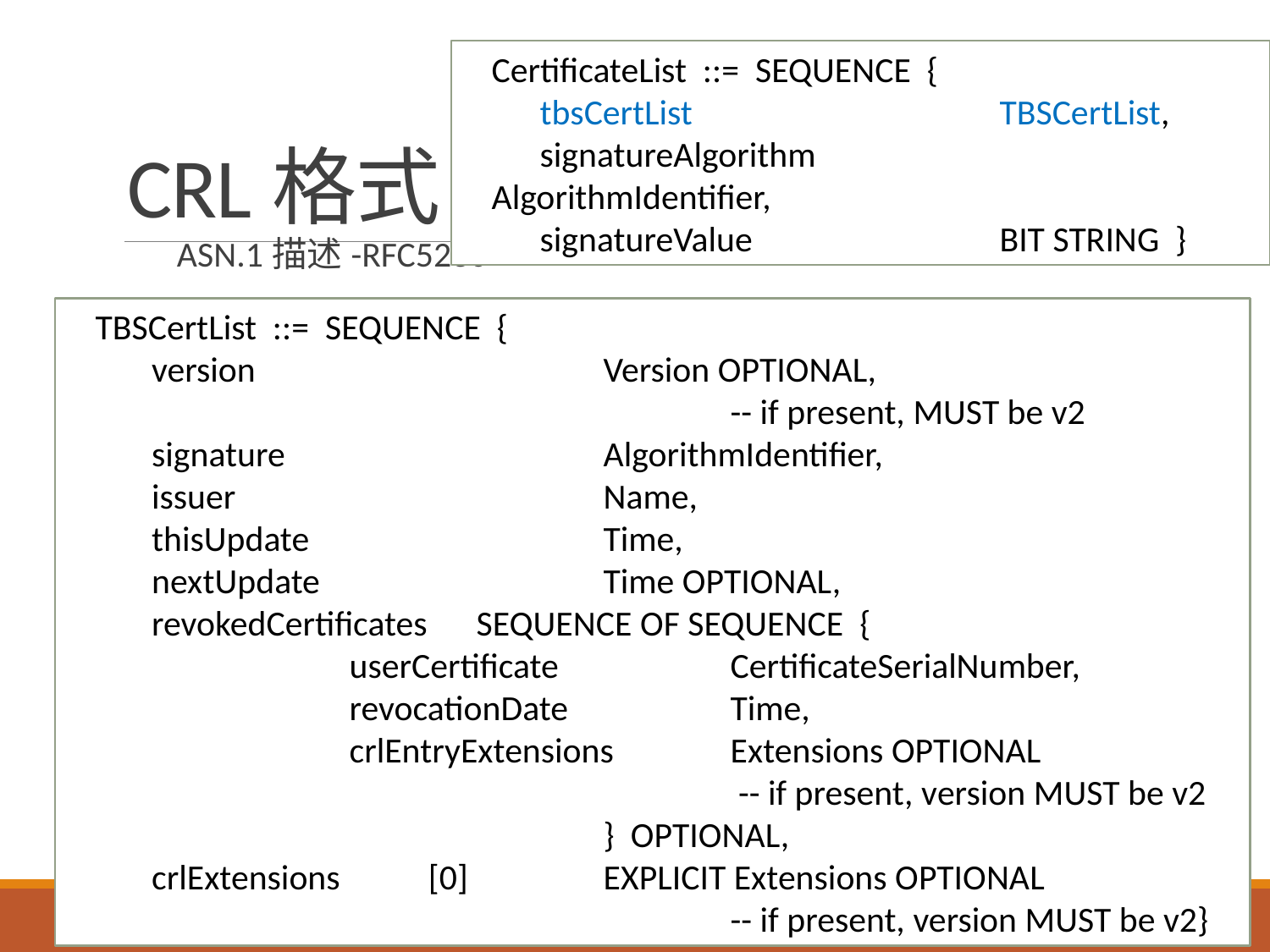

# CRL格式
CertificateList  ::=  SEQUENCE  {
      tbsCertList          		TBSCertList,
      signatureAlgorithm   		AlgorithmIdentifier,
      signatureValue       		BIT STRING  }
ASN.1描述-RFC5280
TBSCertList  ::=  SEQUENCE  {
       version                 		Version OPTIONAL,
					-- if present, MUST be v2
       signature                		AlgorithmIdentifier,
       issuer                  		Name,
       thisUpdate              		Time,
       nextUpdate              		Time OPTIONAL,
       revokedCertificates     	SEQUENCE OF SEQUENCE  {
		userCertificate         	CertificateSerialNumber,
		revocationDate          	Time,
		crlEntryExtensions      	Extensions OPTIONAL
					 -- if present, version MUST be v2
				}  OPTIONAL,
       crlExtensions           [0]  	EXPLICIT Extensions OPTIONAL
					-- if present, version MUST be v2}
28